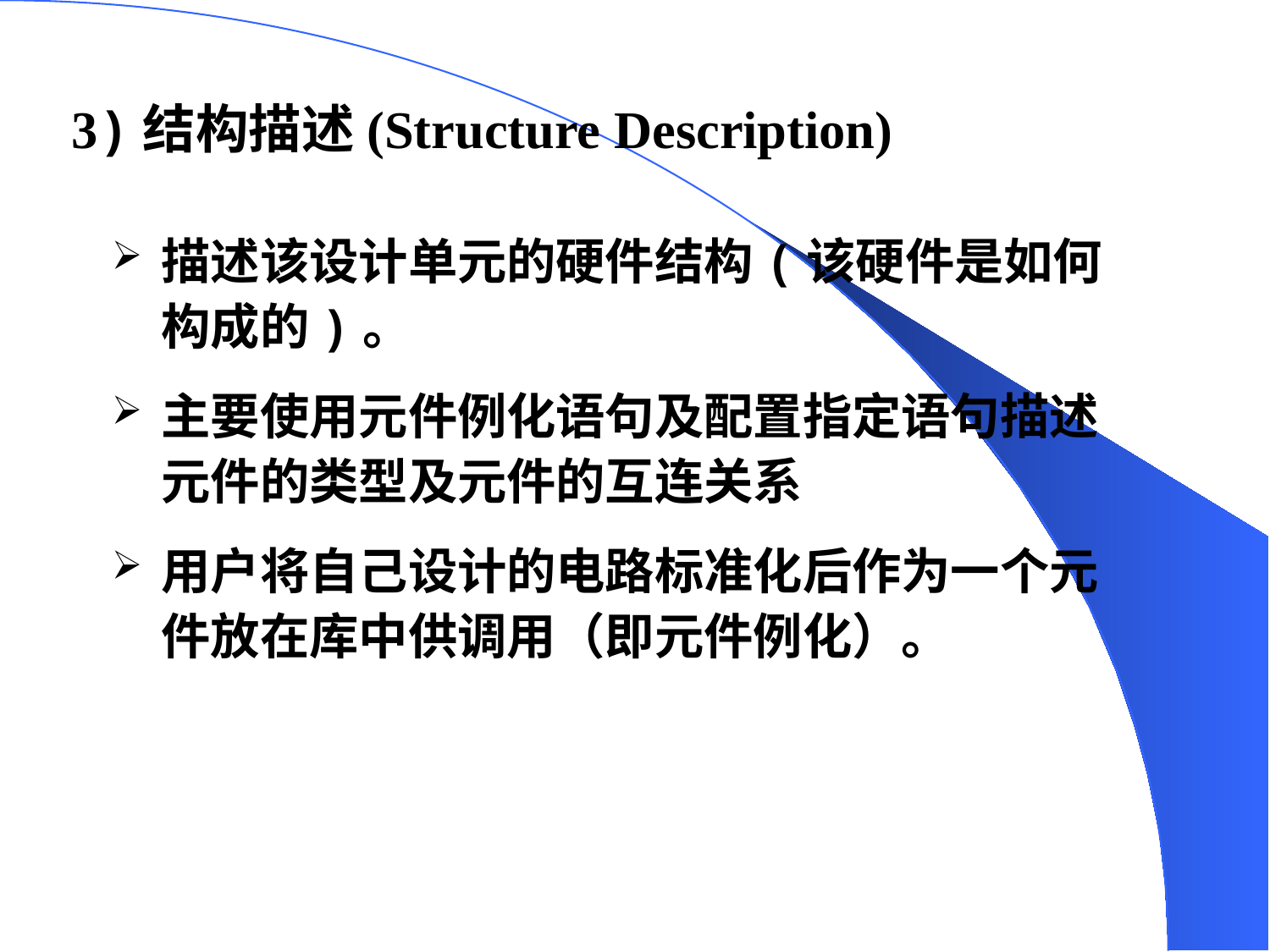

3)结构描述(Structure Description)
描述该设计单元的硬件结构(该硬件是如何构成的)。
主要使用元件例化语句及配置指定语句描述元件的类型及元件的互连关系
用户将自己设计的电路标准化后作为一个元件放在库中供调用（即元件例化）。